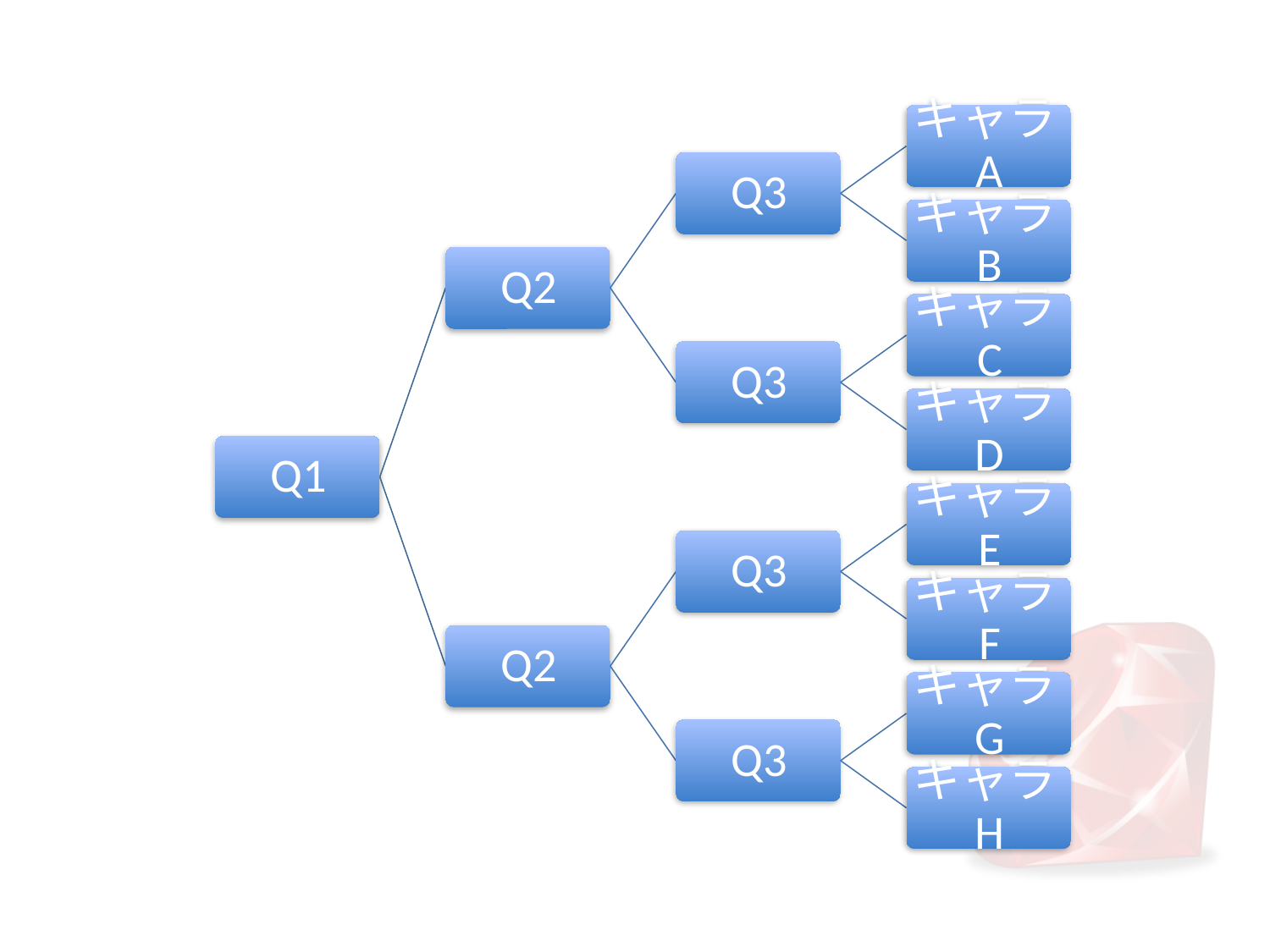

Q1

Q2

Q3

キャラA

キャラB

Q3

キャラC

キャラD

Q2

Q3

キャラE

キャラF

Q3

キャラG

キャラH